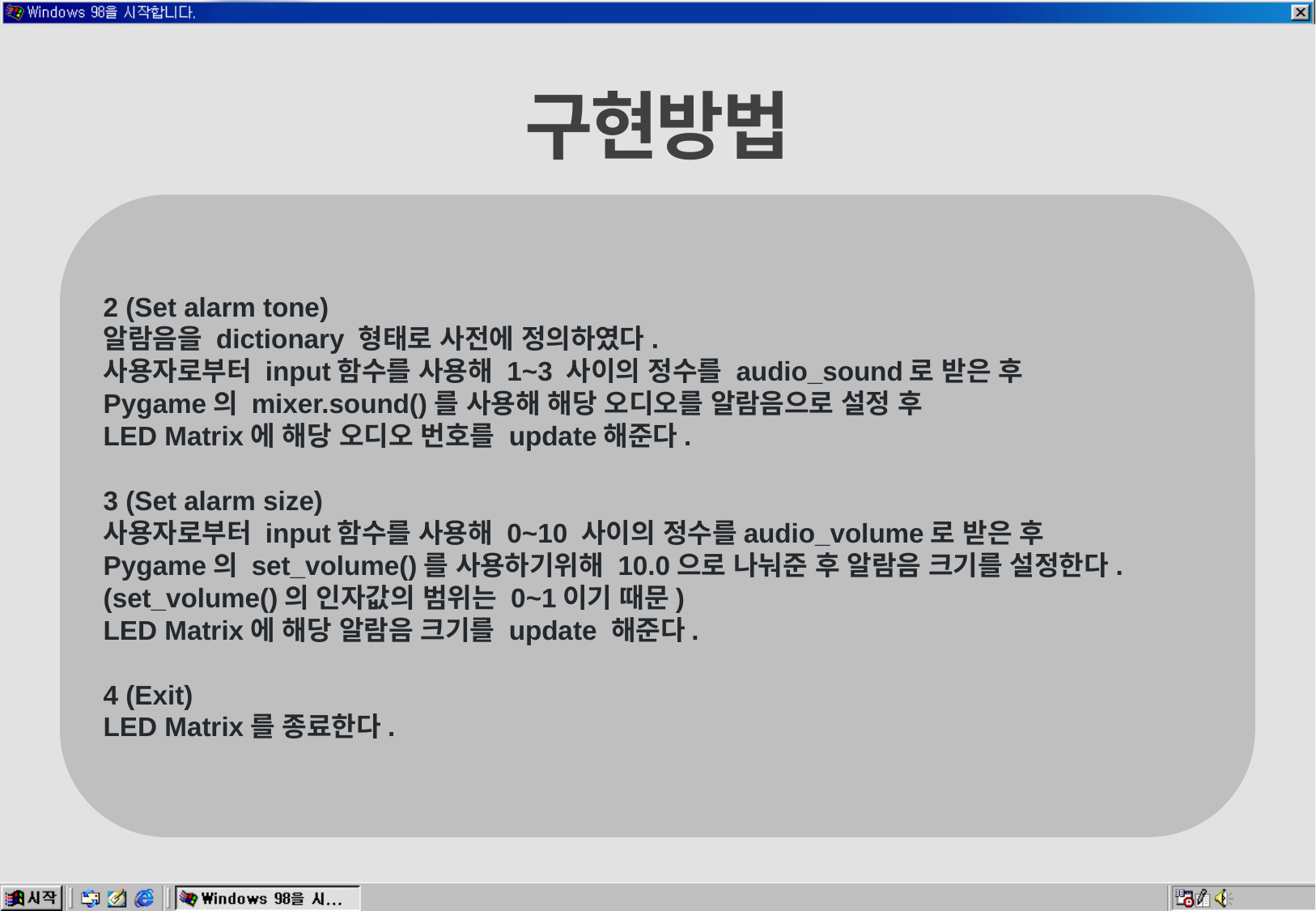

구현방법

2 (Set alarm tone)
알람음을 dictionary 형태로 사전에 정의하였다.
사용자로부터 input함수를 사용해 1~3 사이의 정수를 audio_sound로 받은 후
Pygame의 mixer.sound()를 사용해 해당 오디오를 알람음으로 설정 후
LED Matrix에 해당 오디오 번호를 update해준다.

3 (Set alarm size)
사용자로부터 input함수를 사용해 0~10 사이의 정수를audio_volume로 받은 후
Pygame의 set_volume()를 사용하기위해 10.0으로 나눠준 후 알람음 크기를 설정한다.
(set_volume()의 인자값의 범위는 0~1이기 때문)
LED Matrix에 해당 알람음 크기를 update 해준다.

4 (Exit)
LED Matrix를 종료한다.